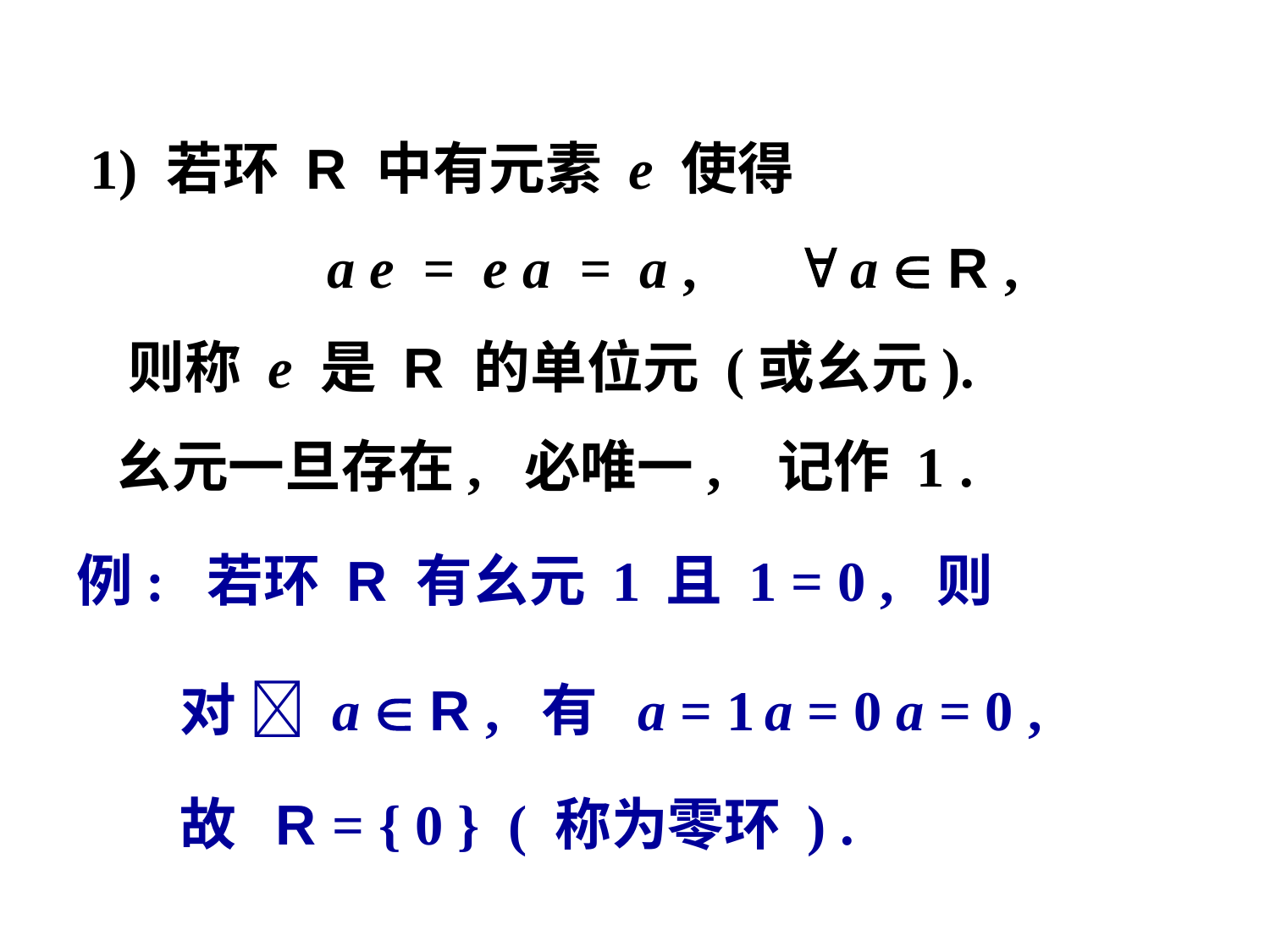

1) 若环 R 中有元素 e 使得
                a e  =  e a  =  a ,       ∀ a ∈ R ,
   则称 e 是 R 的单位元 (或幺元).
  幺元一旦存在,  必唯一,   记作 1 .
例:  若环 R 有幺元 1 且 1 = 0 ,  则
       对 ∀ a ∈ R ,  有  a = 1 a = 0 a = 0 ,
       故  R = { 0 }  ( 称为零环 ) .